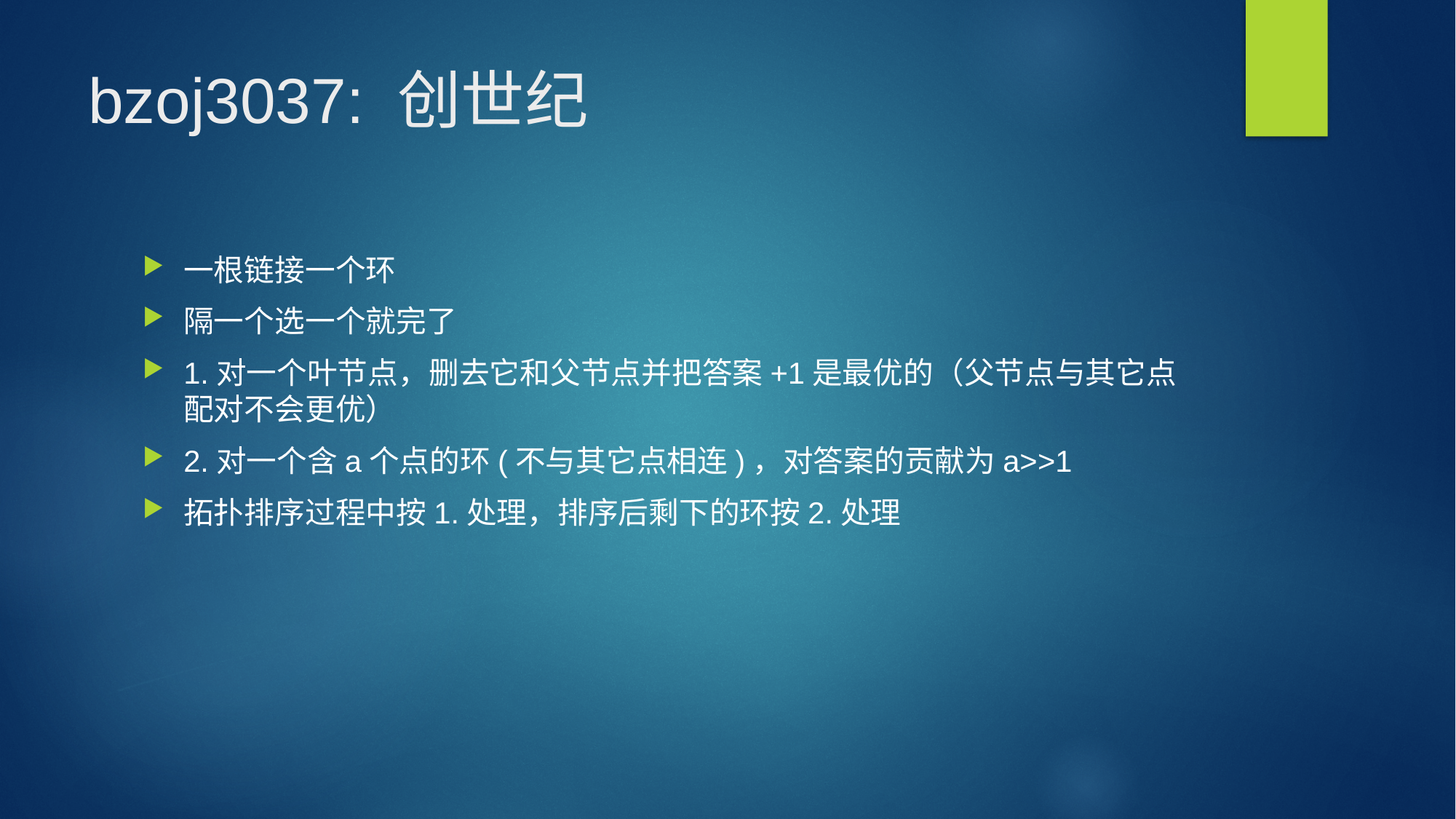

# bzoj3037: 创世纪
一根链接一个环
隔一个选一个就完了
1.对一个叶节点，删去它和父节点并把答案+1是最优的（父节点与其它点配对不会更优）
2.对一个含a个点的环(不与其它点相连)，对答案的贡献为a>>1
拓扑排序过程中按1.处理，排序后剩下的环按2.处理